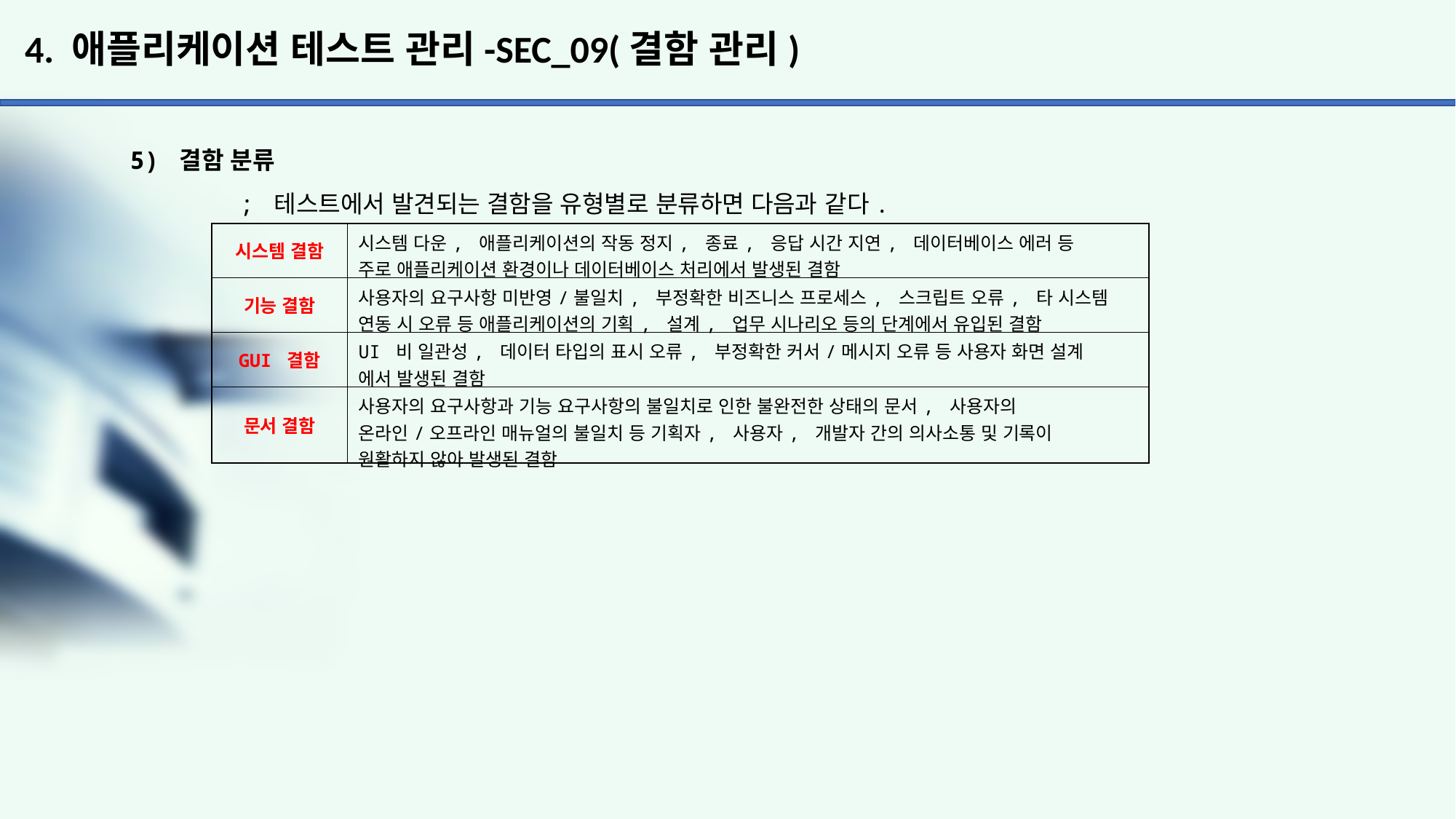

# 4. 애플리케이션 테스트 관리-SEC_09(결함 관리)
5) 결함 분류
	; 테스트에서 발견되는 결함을 유형별로 분류하면 다음과 같다.

| 시스템 결함 | 시스템 다운, 애플리케이션의 작동 정지, 종료, 응답 시간 지연, 데이터베이스 에러 등 주로 애플리케이션 환경이나 데이터베이스 처리에서 발생된 결함 |
| --- | --- |
| 기능 결함 | 사용자의 요구사항 미반영/불일치, 부정확한 비즈니스 프로세스, 스크립트 오류, 타 시스템 연동 시 오류 등 애플리케이션의 기획, 설계, 업무 시나리오 등의 단계에서 유입된 결함 |
| GUI 결함 | UI 비 일관성, 데이터 타입의 표시 오류, 부정확한 커서/메시지 오류 등 사용자 화면 설계 에서 발생된 결함 |
| 문서 결함 | 사용자의 요구사항과 기능 요구사항의 불일치로 인한 불완전한 상태의 문서, 사용자의 온라인/오프라인 매뉴얼의 불일치 등 기획자, 사용자, 개발자 간의 의사소통 및 기록이 원활하지 않아 발생된 결함 |